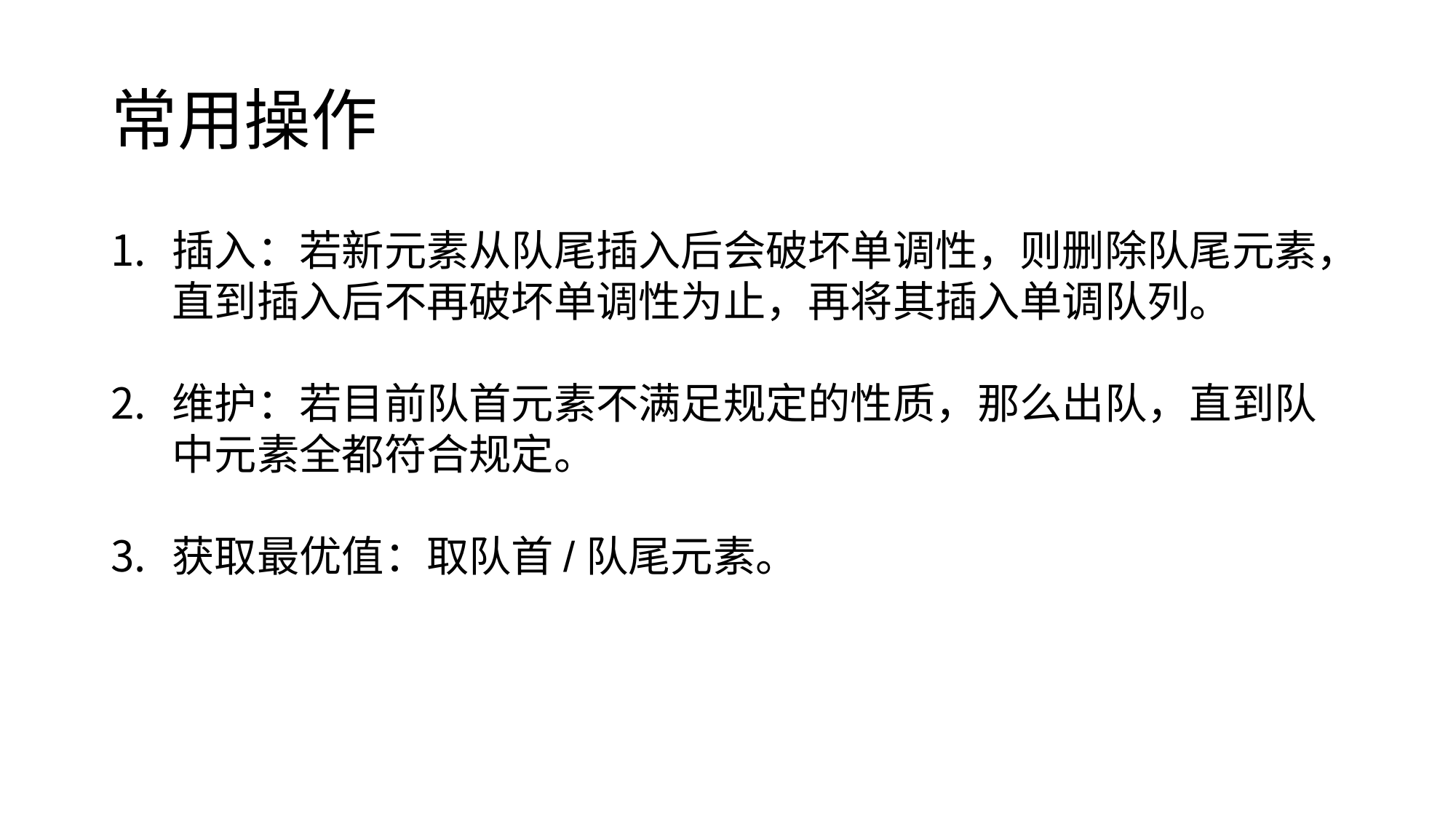

# 常用操作
插入：若新元素从队尾插入后会破坏单调性，则删除队尾元素，直到插入后不再破坏单调性为止，再将其插入单调队列。

维护：若目前队首元素不满足规定的性质，那么出队，直到队中元素全都符合规定。

获取最优值：取队首/队尾元素。